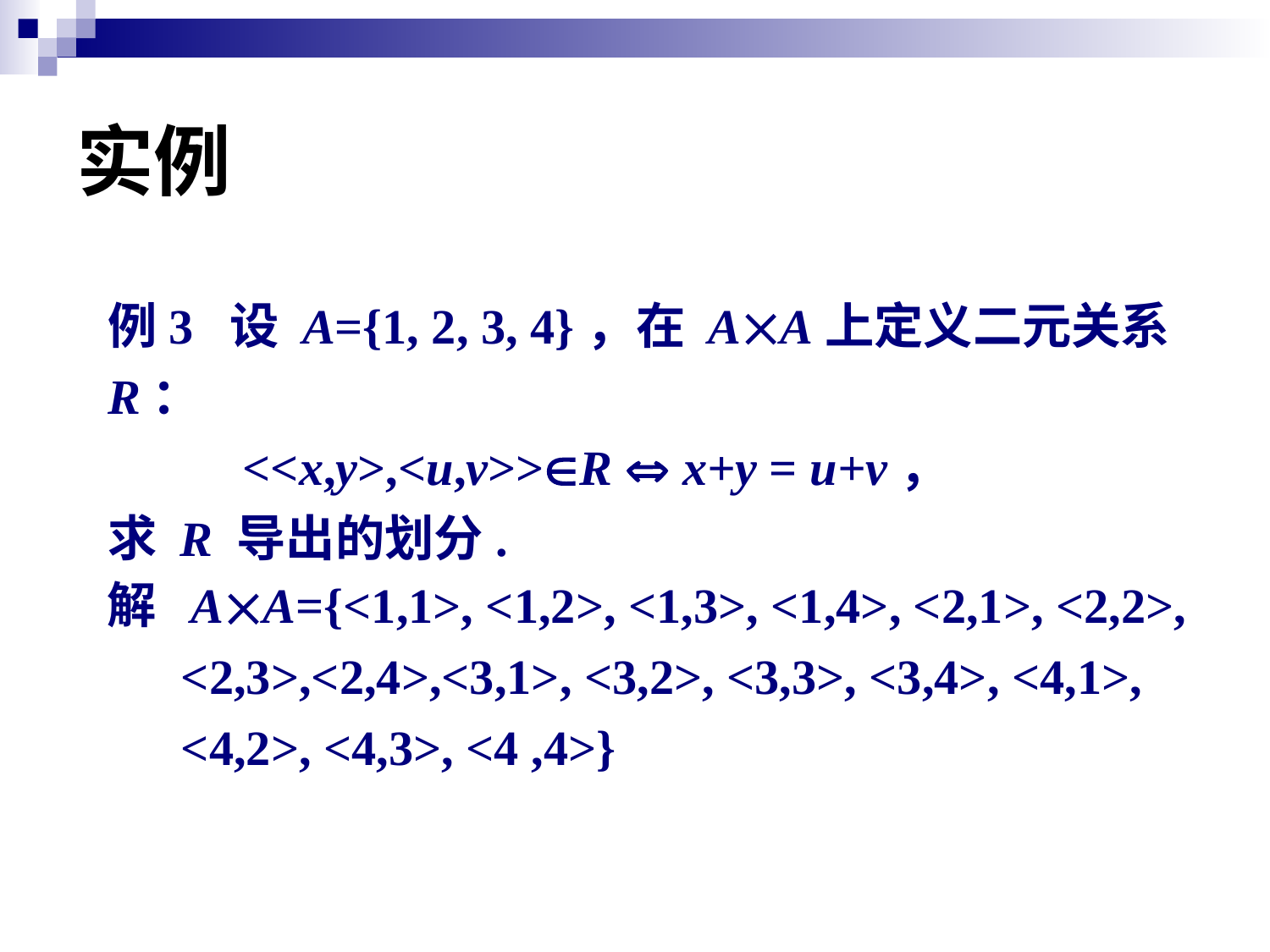

# 实例
例3  设 A={1, 2, 3, 4}，在 A×A上定义二元关系R：
           <<x,y>,<u,v>>∈R ⇔ x+y = u+v，
求 R 导出的划分.
解  A×A={<1,1>, <1,2>, <1,3>, <1,4>, <2,1>, <2,2>,
      <2,3>,<2,4>,<3,1>, <3,2>, <3,3>, <3,4>, <4,1>,
      <4,2>, <4,3>, <4 ,4>}
17